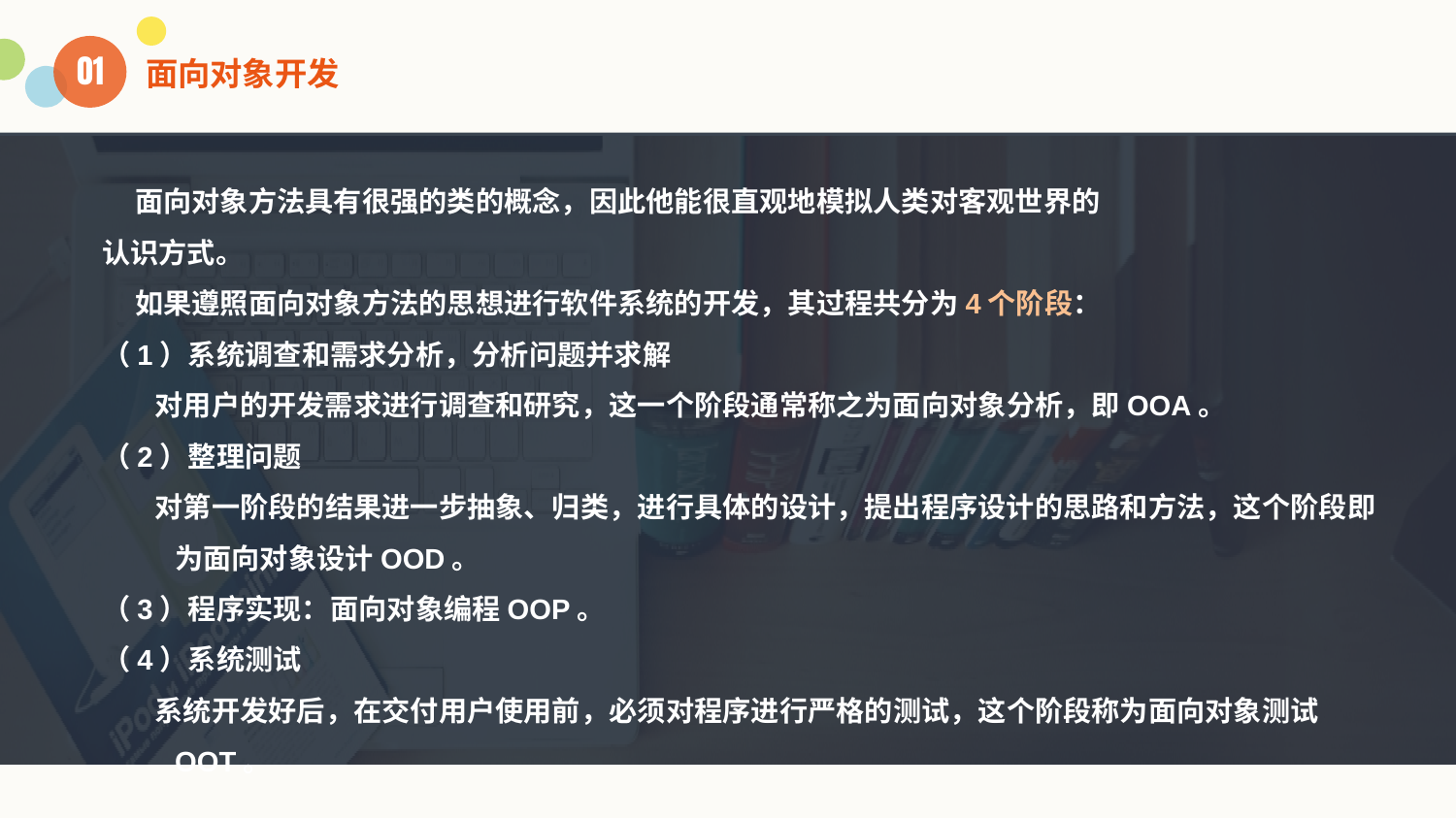

01
面向对象开发

    面向对象方法具有很强的类的概念，因此他能很直观地模拟人类对客观世界的
认识方式。
    如果遵照面向对象方法的思想进行软件系统的开发，其过程共分为4个阶段：
（1）系统调查和需求分析，分析问题并求解
       对用户的开发需求进行调查和研究，这一个阶段通常称之为面向对象分析，即OOA。
（2）整理问题
       对第一阶段的结果进一步抽象、归类，进行具体的设计，提出程序设计的思路和方法，这个阶段即为面向对象设计OOD。
（3）程序实现：面向对象编程OOP。
（4）系统测试
       系统开发好后，在交付用户使用前，必须对程序进行严格的测试，这个阶段称为面向对象测试OOT。